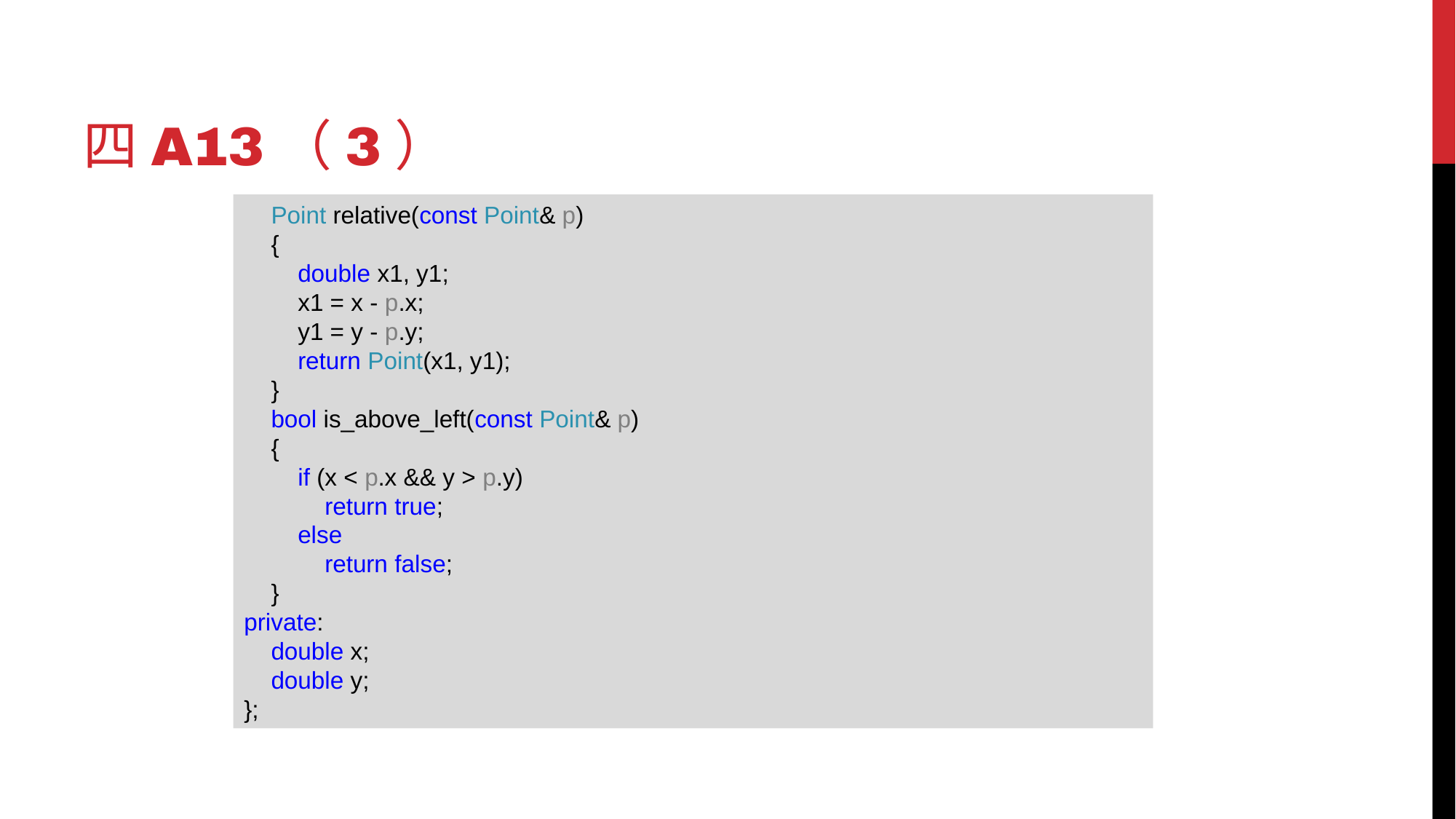

# 四a13（3）
    Point relative(const Point& p)
    {
        double x1, y1;
        x1 = x - p.x;
        y1 = y - p.y;
        return Point(x1, y1);
    }
    bool is_above_left(const Point& p)
    {
        if (x < p.x && y > p.y)
            return true;
        else
            return false;
    }
private:
    double x;
    double y;
};